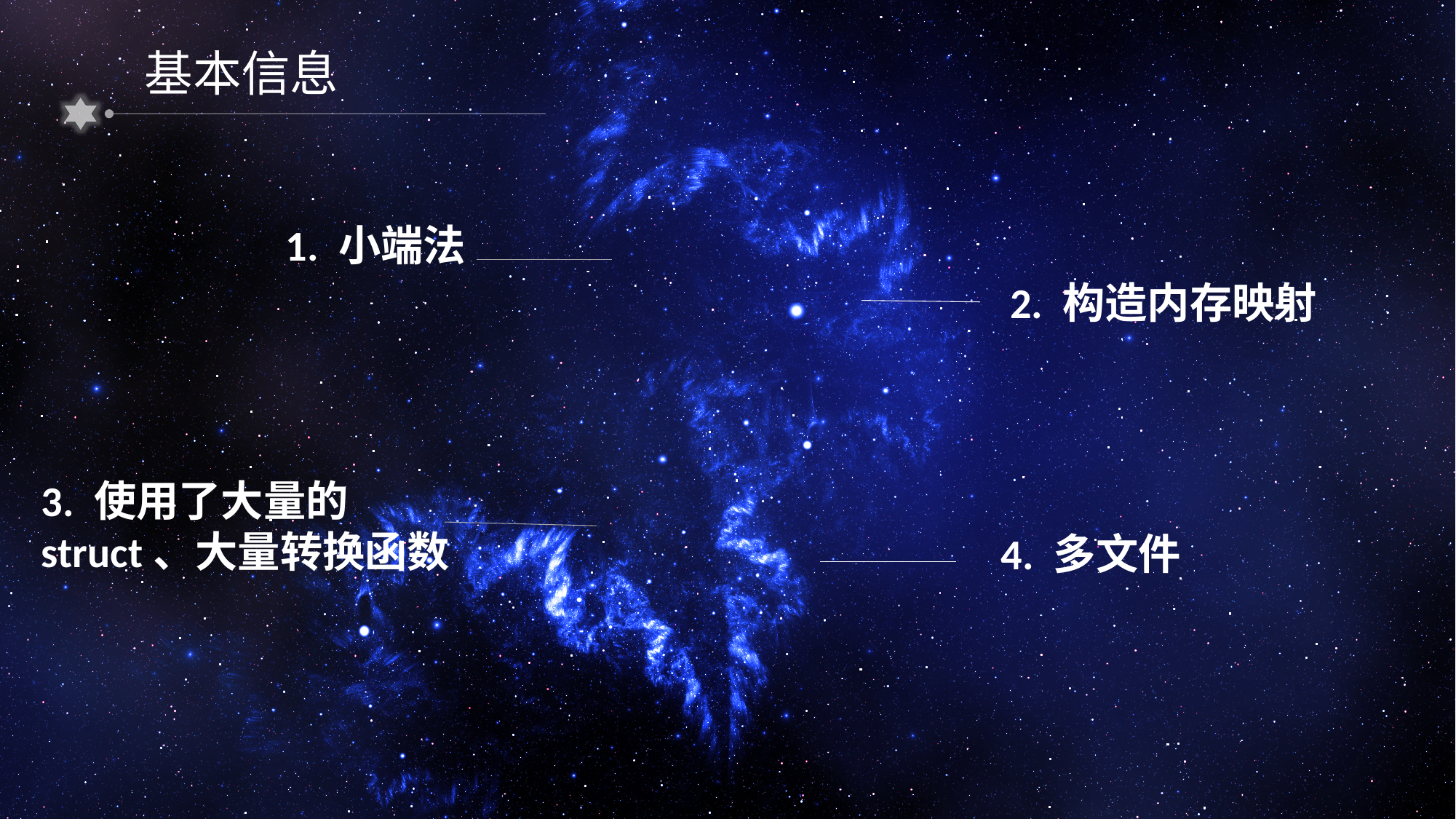

基本信息
1. 小端法
2. 构造内存映射

3. 使用了大量的struct、大量转换函数
4. 多文件